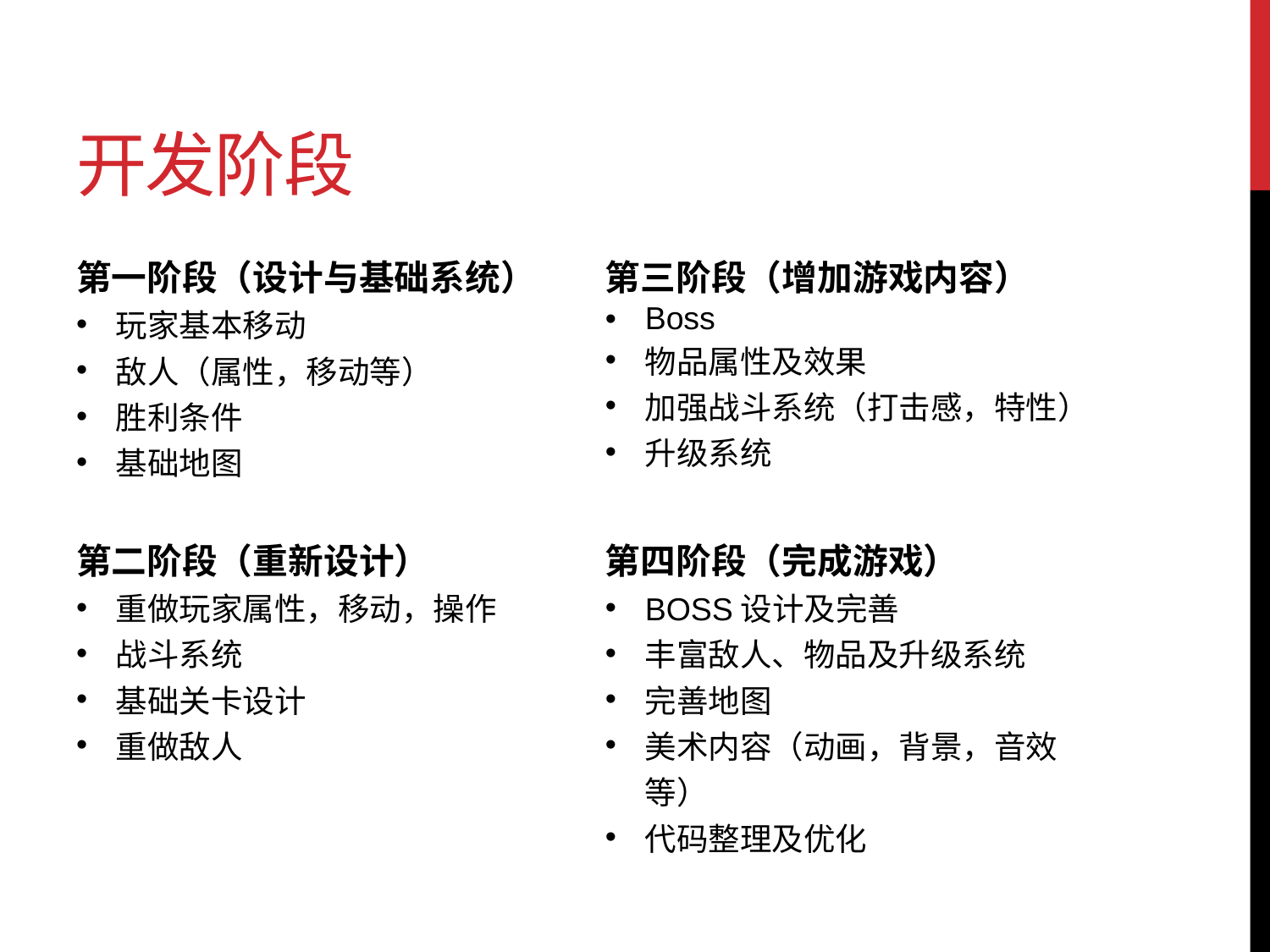

# 开发阶段
| 第一阶段（设计与基础系统） 玩家基本移动 敌人（属性，移动等） 胜利条件 基础地图 | 第三阶段（增加游戏内容） Boss 物品属性及效果 加强战斗系统（打击感，特性） 升级系统 |
| --- | --- |
| 第二阶段（重新设计） 重做玩家属性，移动，操作 战斗系统 基础关卡设计 重做敌人 | 第四阶段（完成游戏） BOSS设计及完善 丰富敌人、物品及升级系统 完善地图 美术内容（动画，背景，音效等） 代码整理及优化 |